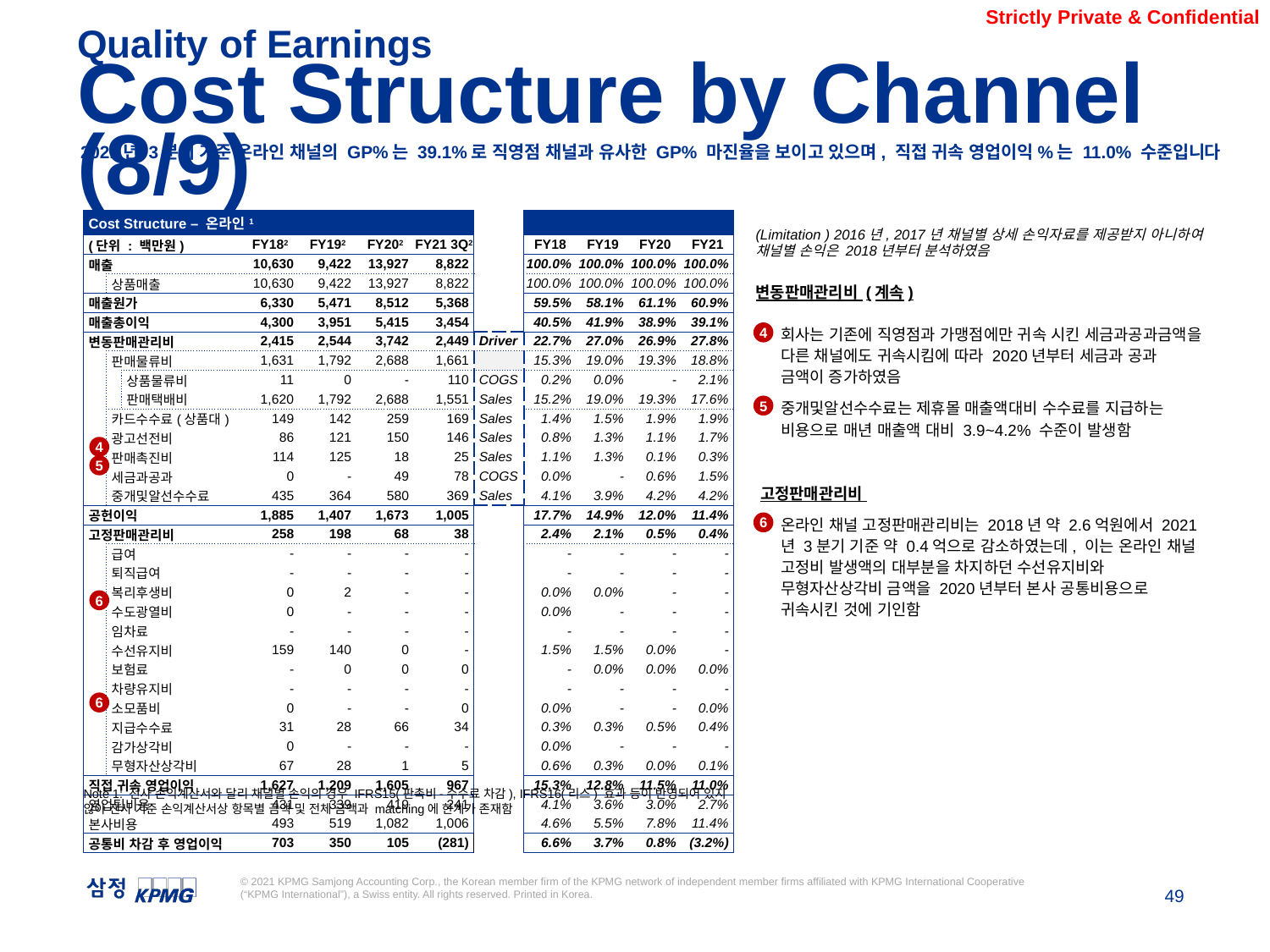

Quality of Earnings
Cost Structure by Channel (8/9)
2021년 3분기 기준 온라인 채널의 GP%는 39.1%로 직영점 채널과 유사한 GP% 마진율을 보이고 있으며, 직접 귀속 영업이익%는 11.0% 수준입니다

| Cost Structure – 온라인1 |  |  |  |  |  |  |  |  |  |  |  |
| --- | --- | --- | --- | --- | --- | --- | --- | --- | --- | --- | --- |
| (단위 : 백만원) |  |  | FY182 | FY192 | FY202 | FY21 3Q2 |  | FY18 | FY19 | FY20 | FY21 |
| 매출 |  |  | 10,630 | 9,422 | 13,927 | 8,822 |  | 100.0% | 100.0% | 100.0% | 100.0% |
|  | 상품매출 |  | 10,630 | 9,422 | 13,927 | 8,822 |  | 100.0% | 100.0% | 100.0% | 100.0% |
| 매출원가 |  |  | 6,330 | 5,471 | 8,512 | 5,368 |  | 59.5% | 58.1% | 61.1% | 60.9% |
| 매출총이익 |  |  | 4,300 | 3,951 | 5,415 | 3,454 |  | 40.5% | 41.9% | 38.9% | 39.1% |
| 변동판매관리비 |  |  | 2,415 | 2,544 | 3,742 | 2,449 | Driver | 22.7% | 27.0% | 26.9% | 27.8% |
|  | 판매물류비 |  | 1,631 | 1,792 | 2,688 | 1,661 |  | 15.3% | 19.0% | 19.3% | 18.8% |
|  |  | 상품물류비 | 11 | 0 | - | 110 | COGS | 0.2% | 0.0% | - | 2.1% |
|  |  | 판매택배비 | 1,620 | 1,792 | 2,688 | 1,551 | Sales | 15.2% | 19.0% | 19.3% | 17.6% |
|  | 카드수수료(상품대) | 카드수수료(상품대) | 149 | 142 | 259 | 169 | Sales | 1.4% | 1.5% | 1.9% | 1.9% |
|  | 광고선전비 |  | 86 | 121 | 150 | 146 | Sales | 0.8% | 1.3% | 1.1% | 1.7% |
|  | 판매촉진비 |  | 114 | 125 | 18 | 25 | Sales | 1.1% | 1.3% | 0.1% | 0.3% |
|  | 세금과공과 |  | 0 | - | 49 | 78 | COGS | 0.0% | - | 0.6% | 1.5% |
|  | 중개및알선수수료 |  | 435 | 364 | 580 | 369 | Sales | 4.1% | 3.9% | 4.2% | 4.2% |
| 공헌이익 |  |  | 1,885 | 1,407 | 1,673 | 1,005 |  | 17.7% | 14.9% | 12.0% | 11.4% |
| 고정판매관리비 |  |  | 258 | 198 | 68 | 38 |  | 2.4% | 2.1% | 0.5% | 0.4% |
|  | 급여 |  | - | - | - | - |  | - | - | - | - |
|  | 퇴직급여 |  | - | - | - | - |  | - | - | - | - |
|  | 복리후생비 |  | 0 | 2 | - | - |  | 0.0% | 0.0% | - | - |
|  | 수도광열비 |  | 0 | - | - | - |  | 0.0% | - | - | - |
|  | 임차료 |  | - | - | - | - |  | - | - | - | - |
|  | 수선유지비 |  | 159 | 140 | 0 | - |  | 1.5% | 1.5% | 0.0% | - |
|  | 보험료 |  | - | 0 | 0 | 0 |  | - | 0.0% | 0.0% | 0.0% |
|  | 차량유지비 |  | - | - | - | - |  | - | - | - | - |
|  | 소모품비 |  | 0 | - | - | 0 |  | 0.0% | - | - | 0.0% |
|  | 지급수수료 |  | 31 | 28 | 66 | 34 |  | 0.3% | 0.3% | 0.5% | 0.4% |
|  | 감가상각비 |  | 0 | - | - | - |  | 0.0% | - | - | - |
|  | 무형자산상각비 |  | 67 | 28 | 1 | 5 |  | 0.6% | 0.3% | 0.0% | 0.1% |
| 직접 귀속 영업이익 |  |  | 1,627 | 1,209 | 1,605 | 967 |  | 15.3% | 12.8% | 11.5% | 11.0% |
| 영업팀비용 |  |  | 431 | 339 | 419 | 241 |  | 4.1% | 3.6% | 3.0% | 2.7% |
| 본사비용 |  |  | 493 | 519 | 1,082 | 1,006 |  | 4.6% | 5.5% | 7.8% | 11.4% |
| 공통비 차감 후 영업이익 |  |  | 703 | 350 | 105 | (281) |  | 6.6% | 3.7% | 0.8% | (3.2%) |
(Limitation ) 2016년, 2017년 채널별 상세 손익자료를 제공받지 아니하여 채널별 손익은 2018년부터 분석하였음

변동판매관리비 (계속)

회사는 기존에 직영점과 가맹점에만 귀속 시킨 세금과공과금액을 다른 채널에도 귀속시킴에 따라 2020년부터 세금과 공과 금액이 증가하였음
중개및알선수수료는 제휴몰 매출액대비 수수료를 지급하는 비용으로 매년 매출액 대비 3.9~4.2% 수준이 발생함

고정판매관리비
온라인 채널 고정판매관리비는 2018년 약 2.6억원에서 2021년 3분기 기준 약 0.4억으로 감소하였는데, 이는 온라인 채널 고정비 발생액의 대부분을 차지하던 수선유지비와 무형자산상각비 금액을 2020년부터 본사 공통비용으로 귀속시킨 것에 기인함
4
5
4
5
6
6
6
Note 1: 전사 손익계산서와 달리 채널별 손익의 경우 IFRS15(판촉비-수수료 차감), IFRS16(리스) 효과 등이 반영되어 있지 않아 전사 기준 손익계산서상 항목별 금액 및 전체 금액과 matching에 한계가 존재함